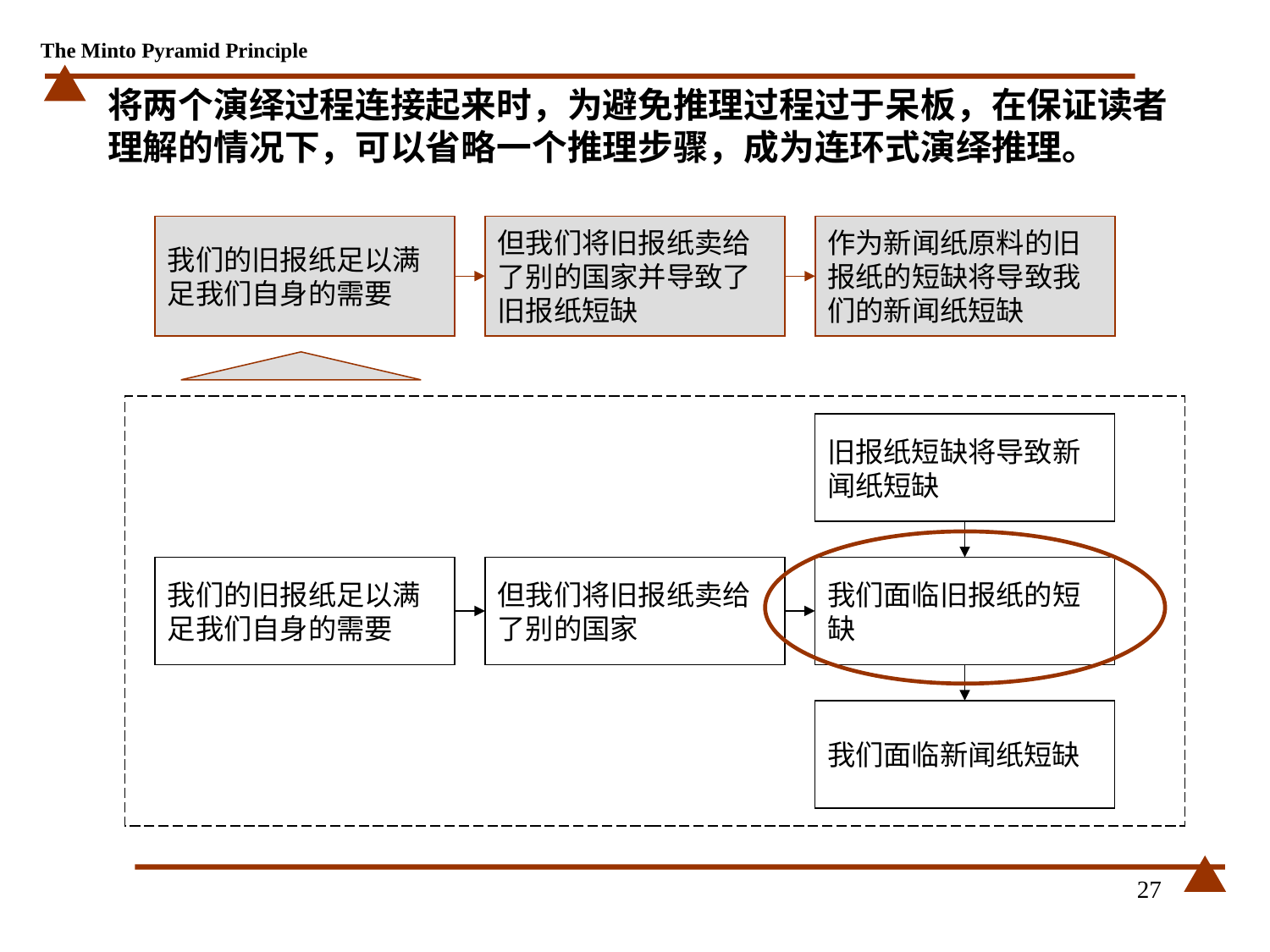

# 将两个演绎过程连接起来时，为避免推理过程过于呆板，在保证读者理解的情况下，可以省略一个推理步骤，成为连环式演绎推理。
我们的旧报纸足以满足我们自身的需要
但我们将旧报纸卖给了别的国家并导致了旧报纸短缺
作为新闻纸原料的旧报纸的短缺将导致我们的新闻纸短缺

旧报纸短缺将导致新闻纸短缺

我们的旧报纸足以满足我们自身的需要
但我们将旧报纸卖给了别的国家
我们面临旧报纸的短缺
我们面临新闻纸短缺
27